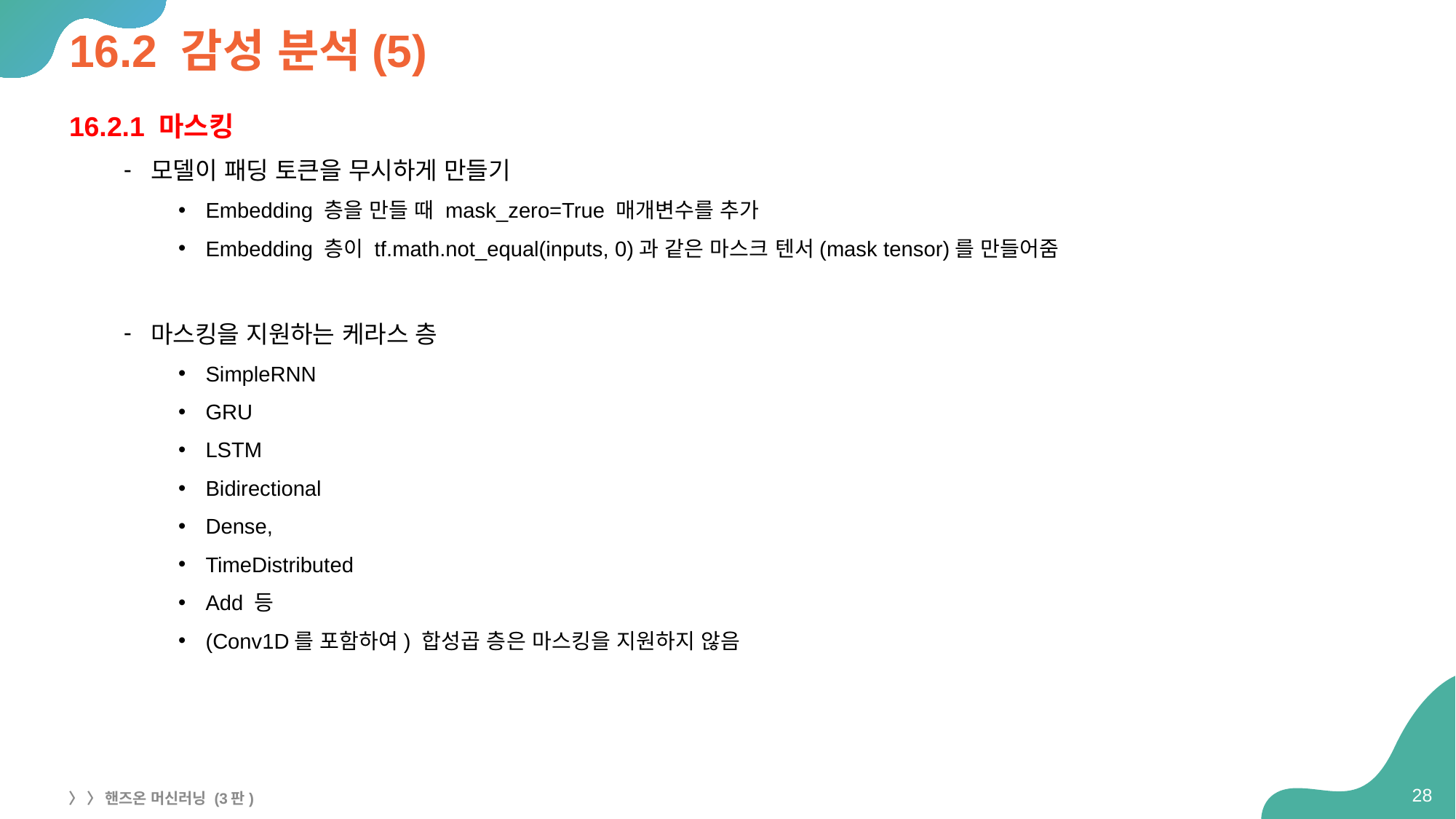

# 16.2 감성 분석(5)
16.2.1 마스킹
모델이 패딩 토큰을 무시하게 만들기
Embedding 층을 만들 때 mask_zero=True 매개변수를 추가
Embedding 층이 tf.math.not_equal(inputs, 0)과 같은 마스크 텐서(mask tensor)를 만들어줌

마스킹을 지원하는 케라스 층
SimpleRNN
GRU
LSTM
Bidirectional
Dense,
TimeDistributed
Add 등
(Conv1D를 포함하여) 합성곱 층은 마스킹을 지원하지 않음
28
〉 〉 핸즈온 머신러닝 (3판)